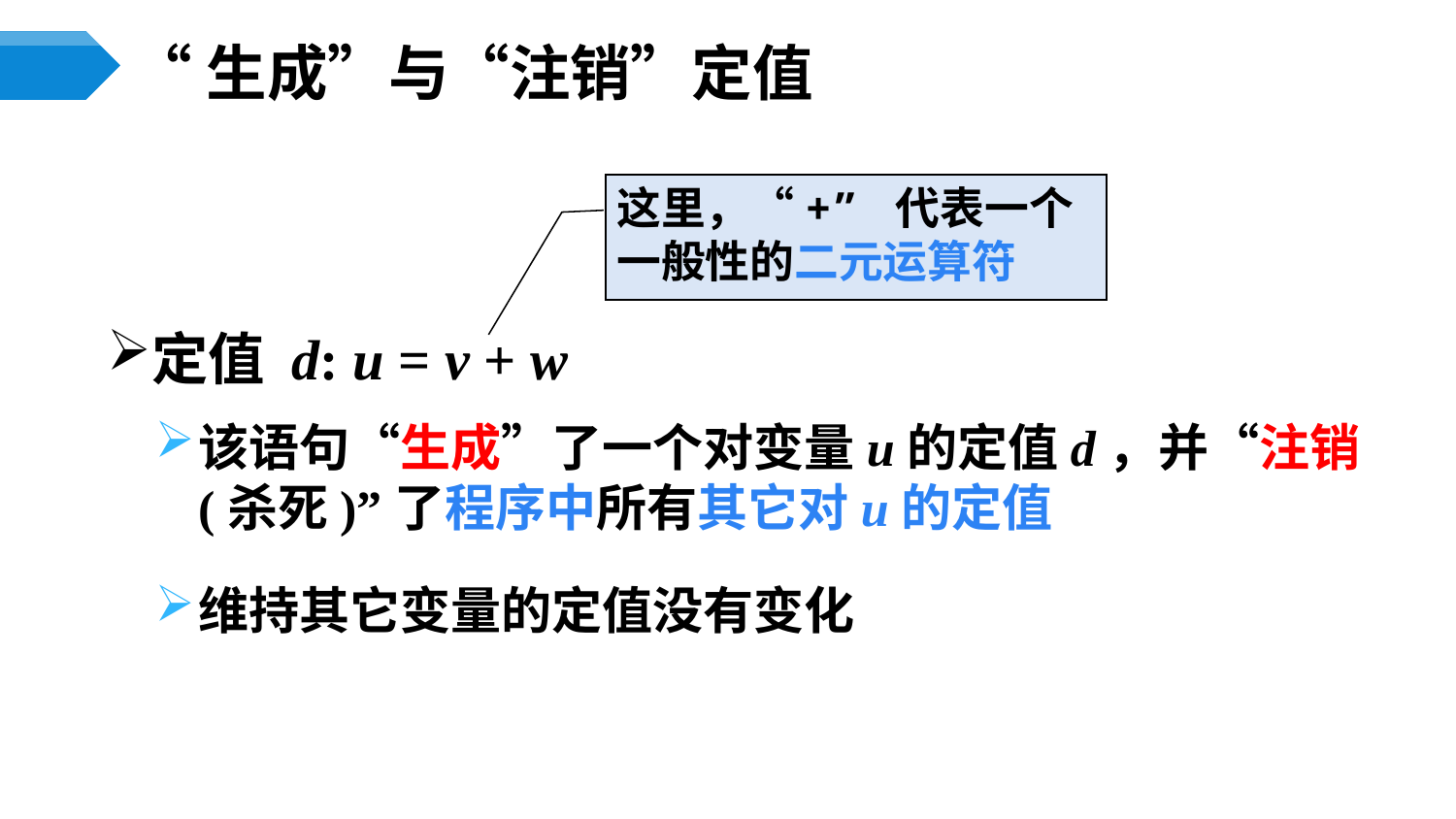

# “生成”与“注销”定值
这里，“+” 代表一个一般性的二元运算符
定值 d: u = v + w
该语句“生成”了一个对变量u的定值d，并“注销(杀死)”了程序中所有其它对u的定值
维持其它变量的定值没有变化